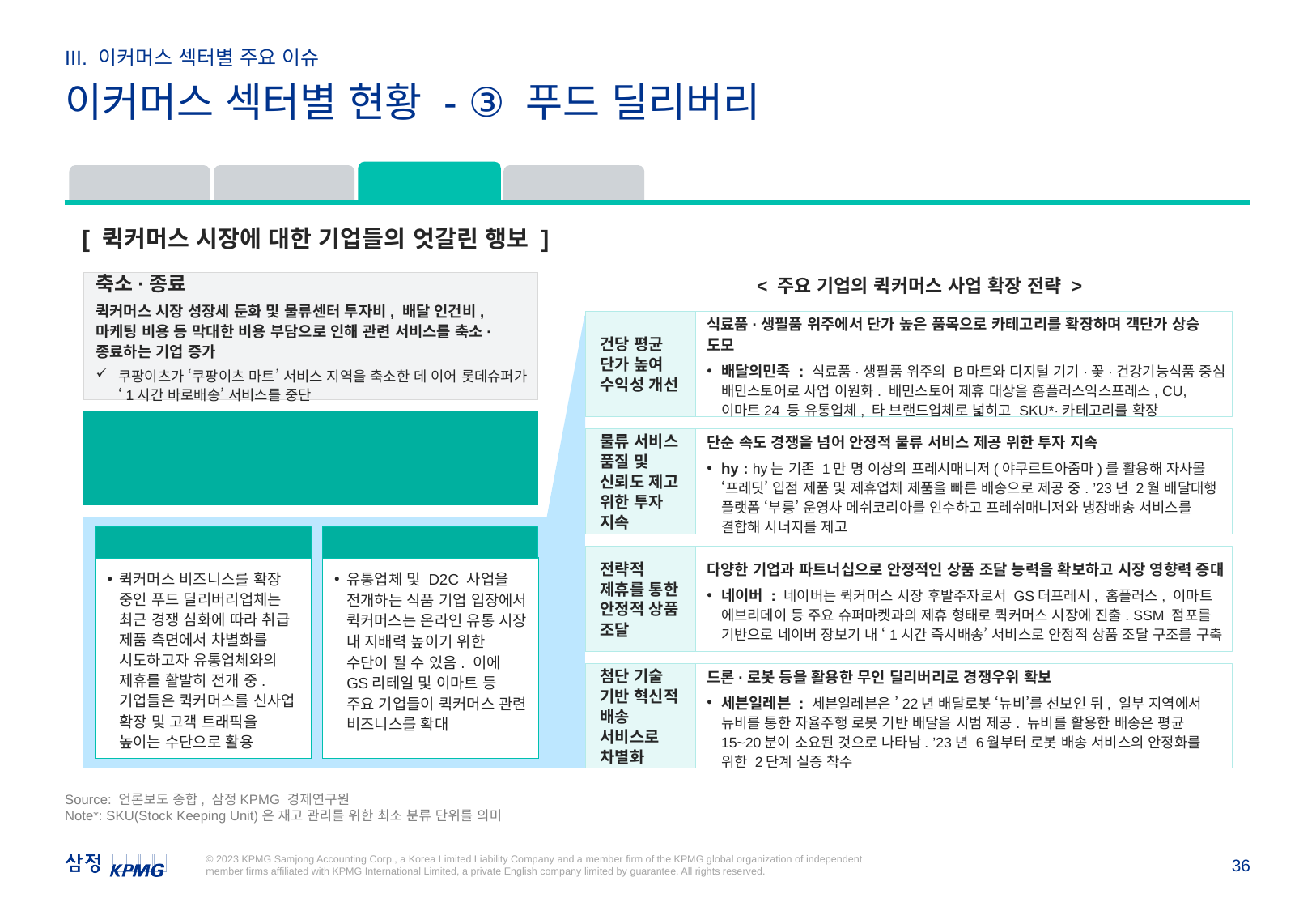

III. 이커머스 섹터별 주요 이슈
이커머스 섹터별 현황 - ③ 푸드 딜리버리
딜리버리
식품
패션
라이프스타일
[ 퀵커머스 시장에 대한 기업들의 엇갈린 행보 ]
축소·종료
퀵커머스 시장 성장세 둔화 및 물류센터 투자비, 배달 인건비, 마케팅 비용 등 막대한 비용 부담으로 인해 관련 서비스를 축소·종료하는 기업 증가
쿠팡이츠가 ‘쿠팡이츠 마트’ 서비스 지역을 축소한 데 이어 롯데슈퍼가 ‘1시간 바로배송’ 서비스를 중단
진출·확대
온라인을 넘어 모바일 장보기가 보편화되면서 딜리버리, 식품, 유통업계는 즉시배송 사업을 확대하며 온라인·모바일 장보기 수요 확보에 나서고 있음
< 주요 기업의 퀵커머스 사업 확장 전략 >
식료품·생필품 위주에서 단가 높은 품목으로 카테고리를 확장하며 객단가 상승 도모
배달의민족 : 식료품·생필품 위주의 B마트와 디지털 기기·꽃·건강기능식품 중심 배민스토어로 사업 이원화. 배민스토어 제휴 대상을 홈플러스익스프레스, CU, 이마트24 등 유통업체, 타 브랜드업체로 넓히고 SKU*·카테고리를 확장
건당 평균 단가 높여 수익성 개선
단순 속도 경쟁을 넘어 안정적 물류 서비스 제공 위한 투자 지속
hy : hy는 기존 1만 명 이상의 프레시매니저(야쿠르트아줌마)를 활용해 자사몰 ‘프레딧’ 입점 제품 및 제휴업체 제품을 빠른 배송으로 제공 중. ’23년 2월 배달대행 플랫폼 ‘부릉’ 운영사 메쉬코리아를 인수하고 프레쉬매니저와 냉장배송 서비스를 결합해 시너지를 제고
물류 서비스 품질 및 신뢰도 제고 위한 투자 지속
다양한 기업과 파트너십으로 안정적인 상품 조달 능력을 확보하고 시장 영향력 증대
네이버 : 네이버는 퀵커머스 시장 후발주자로서 GS더프레시, 홈플러스, 이마트 에브리데이 등 주요 슈퍼마켓과의 제휴 형태로 퀵커머스 시장에 진출. SSM 점포를 기반으로 네이버 장보기 내 ‘1시간 즉시배송’ 서비스로 안정적 상품 조달 구조를 구축
전략적 제휴를 통한 안정적 상품 조달
드론·로봇 등을 활용한 무인 딜리버리로 경쟁우위 확보
세븐일레븐 : 세븐일레븐은 ’22년 배달로봇 ‘뉴비’를 선보인 뒤, 일부 지역에서 뉴비를 통한 자율주행 로봇 기반 배달을 시범 제공. 뉴비를 활용한 배송은 평균 15~20분이 소요된 것으로 나타남. ’23년 6월부터 로봇 배송 서비스의 안정화를 위한 2단계 실증 착수
첨단 기술 기반 혁신적 배송 서비스로 차별화

  푸드 딜리버리
 유통·식품 제조
퀵커머스 비즈니스를 확장 중인 푸드 딜리버리업체는 최근 경쟁 심화에 따라 취급 제품 측면에서 차별화를 시도하고자 유통업체와의 제휴를 활발히 전개 중. 기업들은 퀵커머스를 신사업 확장 및 고객 트래픽을 높이는 수단으로 활용
유통업체 및 D2C 사업을 전개하는 식품 기업 입장에서 퀵커머스는 온라인 유통 시장 내 지배력 높이기 위한 수단이 될 수 있음. 이에 GS리테일 및 이마트 등 주요 기업들이 퀵커머스 관련 비즈니스를 확대
Source: 언론보도 종합, 삼정KPMG 경제연구원
Note*: SKU(Stock Keeping Unit)은 재고 관리를 위한 최소 분류 단위를 의미